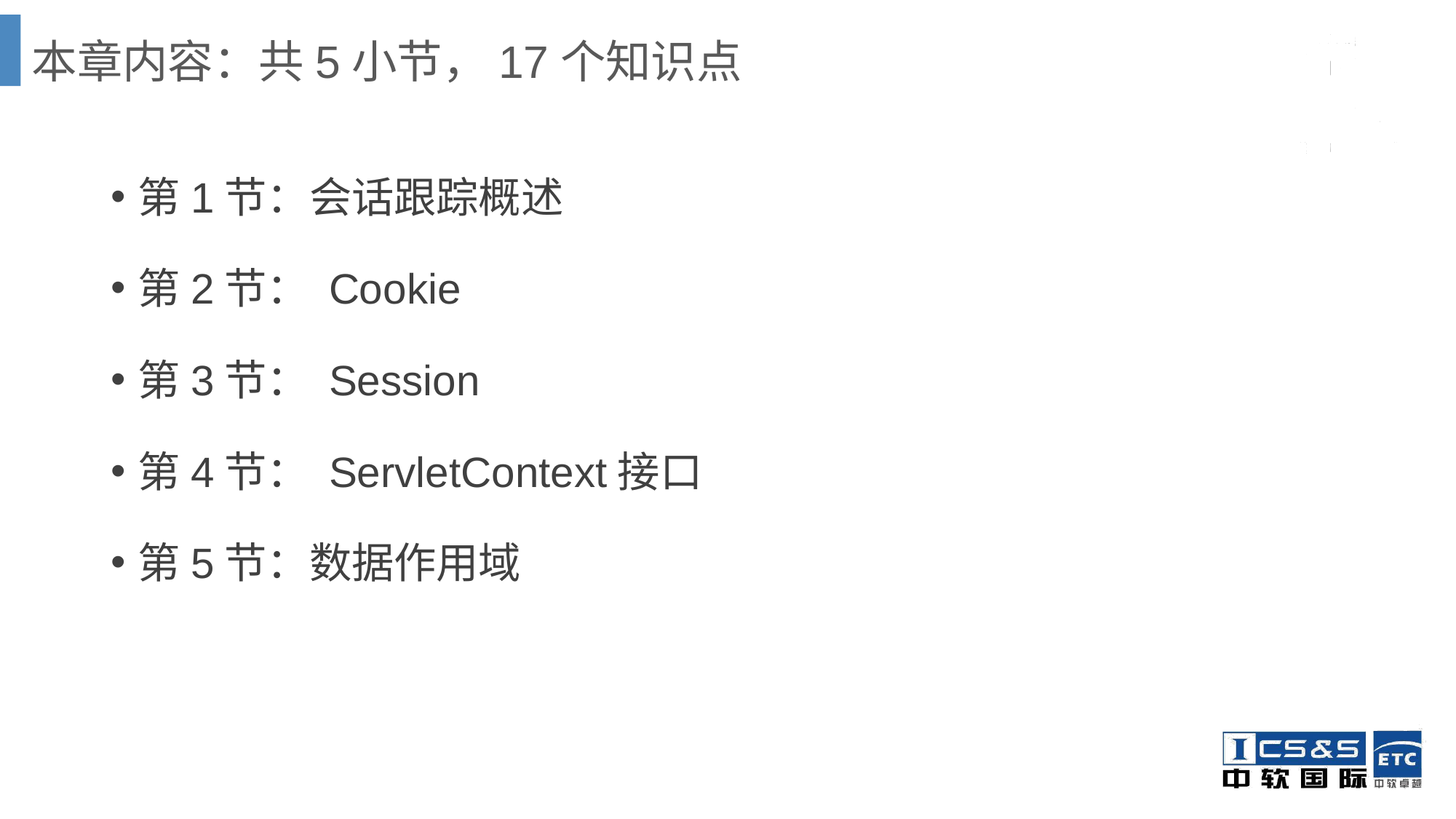

# 本章内容：共5小节，17个知识点
第1节：会话跟踪概述
第2节： Cookie
第3节： Session
第4节： ServletContext接口
第5节：数据作用域